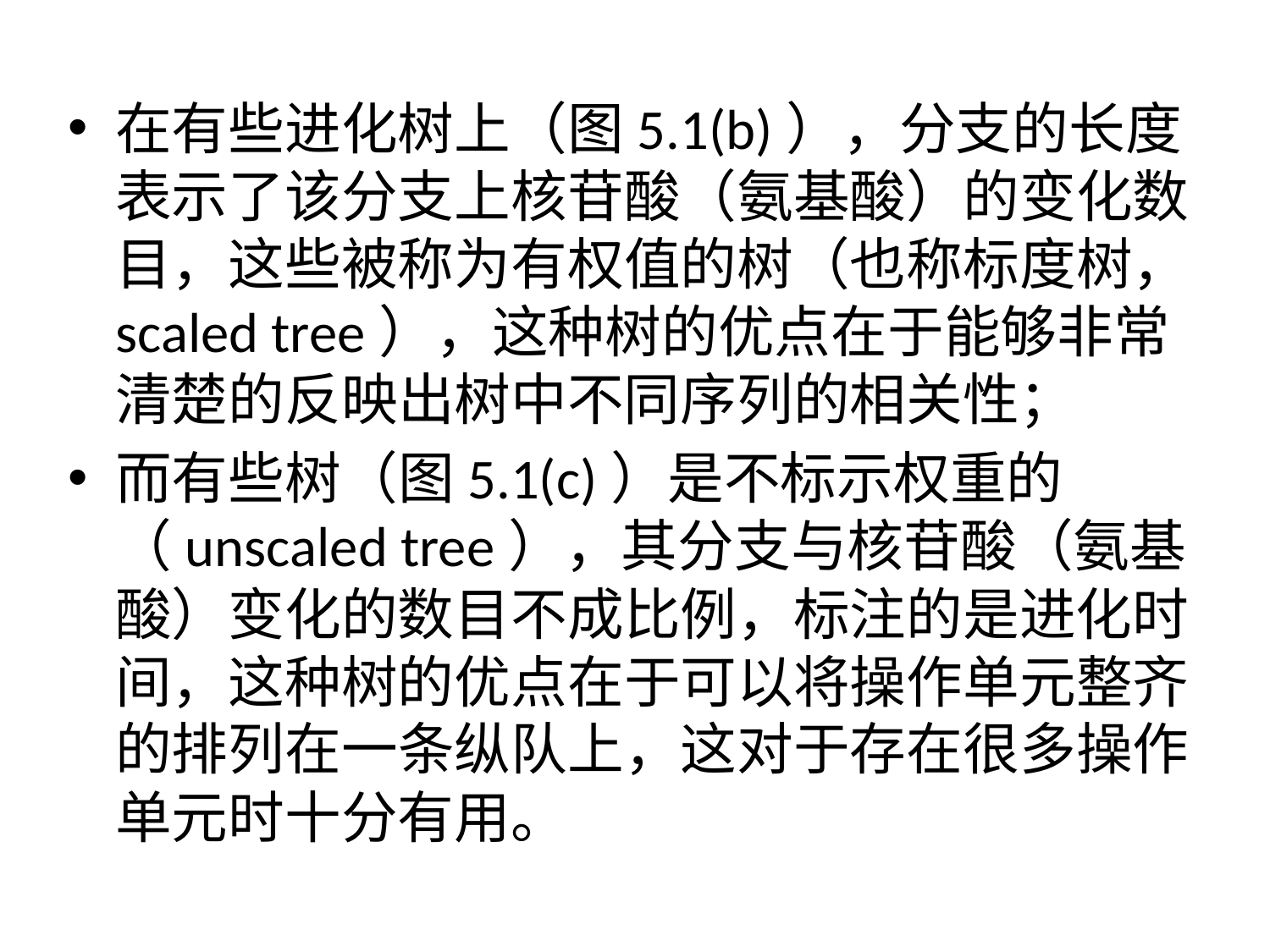

在有些进化树上（图5.1(b)），分支的长度表示了该分支上核苷酸（氨基酸）的变化数目，这些被称为有权值的树（也称标度树，scaled tree），这种树的优点在于能够非常清楚的反映出树中不同序列的相关性；
而有些树（图5.1(c)）是不标示权重的（unscaled tree），其分支与核苷酸（氨基酸）变化的数目不成比例，标注的是进化时间，这种树的优点在于可以将操作单元整齐的排列在一条纵队上，这对于存在很多操作单元时十分有用。